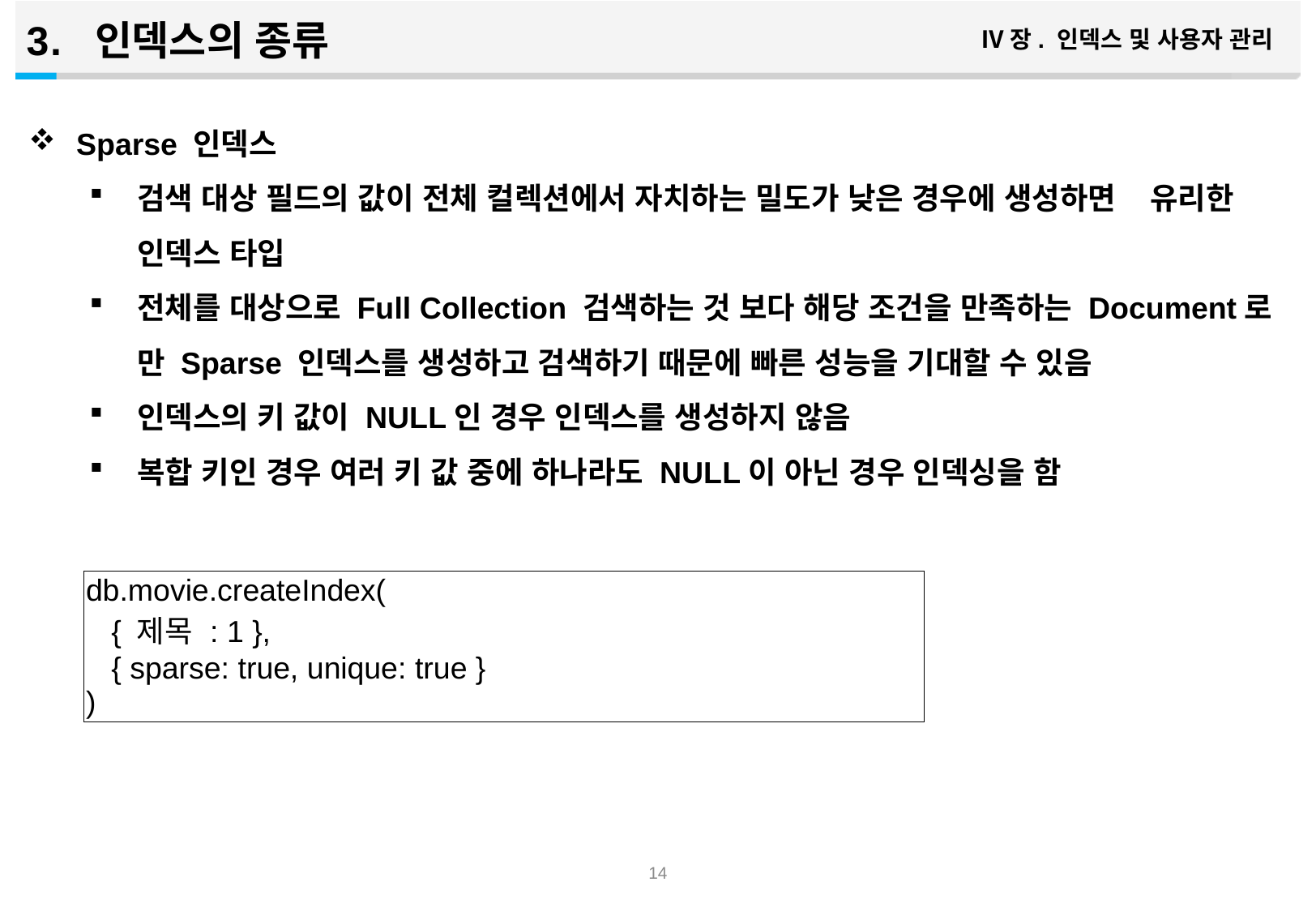

인덱스의 종류
Ⅳ장. 인덱스 및 사용자 관리
Sparse 인덱스
검색 대상 필드의 값이 전체 컬렉션에서 자치하는 밀도가 낮은 경우에 생성하면    유리한 인덱스 타입
전체를 대상으로 Full Collection 검색하는 것 보다 해당 조건을 만족하는 Document로 만 Sparse 인덱스를 생성하고 검색하기 때문에 빠른 성능을 기대할 수 있음
인덱스의 키 값이 NULL인 경우 인덱스를 생성하지 않음
복합 키인 경우 여러 키 값 중에 하나라도 NULL이 아닌 경우 인덱싱을 함
| db.movie.createIndex( { 제목 : 1 }, { sparse: true, unique: true } ) |
| --- |
14